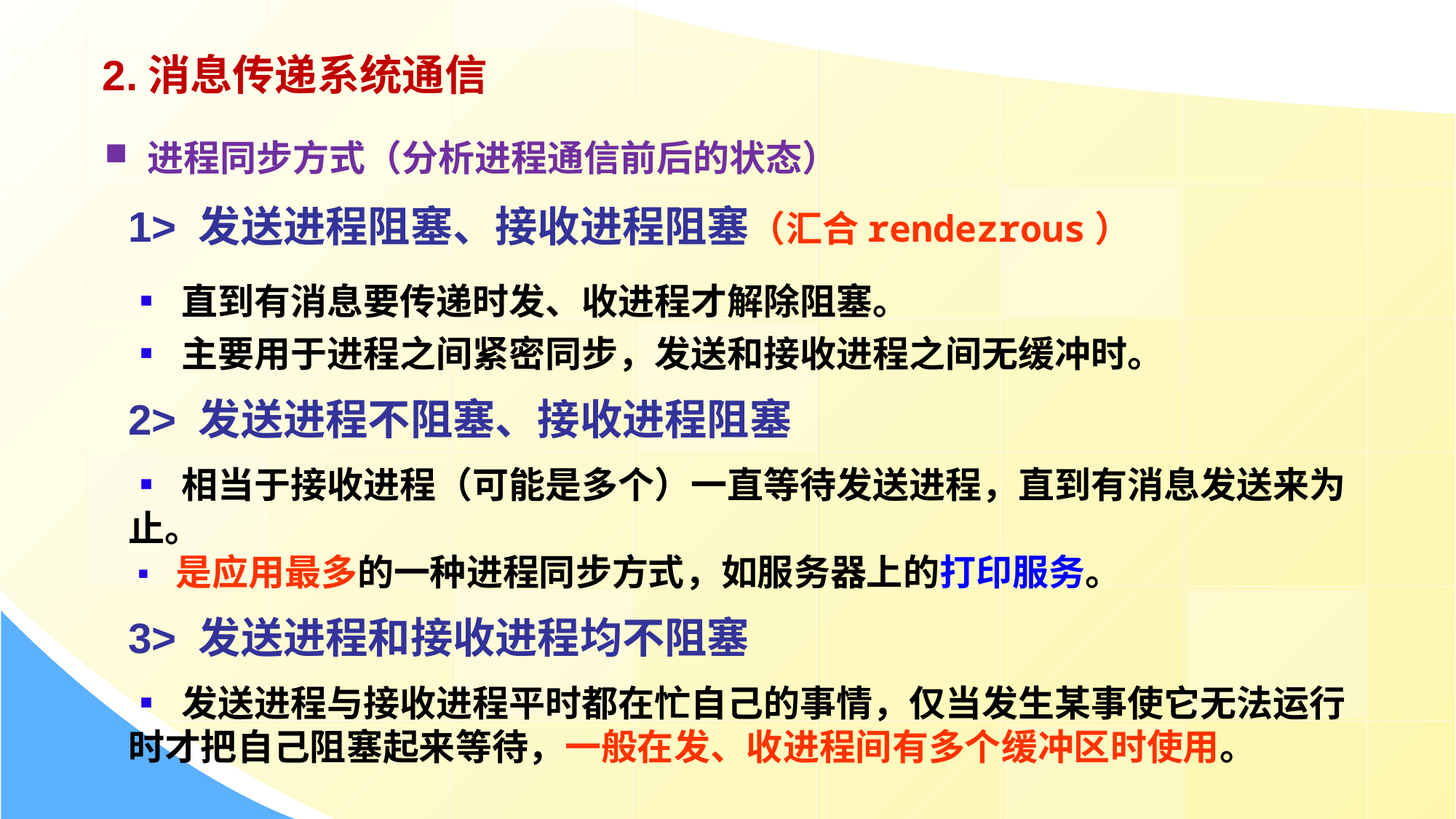

2.消息传递系统通信
 进程同步方式（分析进程通信前后的状态）
1> 发送进程阻塞、接收进程阻塞（汇合rendezrous）
▪ 直到有消息要传递时发、收进程才解除阻塞。
▪ 主要用于进程之间紧密同步，发送和接收进程之间无缓冲时。
2> 发送进程不阻塞、接收进程阻塞
▪ 相当于接收进程（可能是多个）一直等待发送进程，直到有消息发送来为止。
▪ 是应用最多的一种进程同步方式，如服务器上的打印服务。
3> 发送进程和接收进程均不阻塞
▪ 发送进程与接收进程平时都在忙自己的事情，仅当发生某事使它无法运行时才把自己阻塞起来等待，一般在发、收进程间有多个缓冲区时使用。